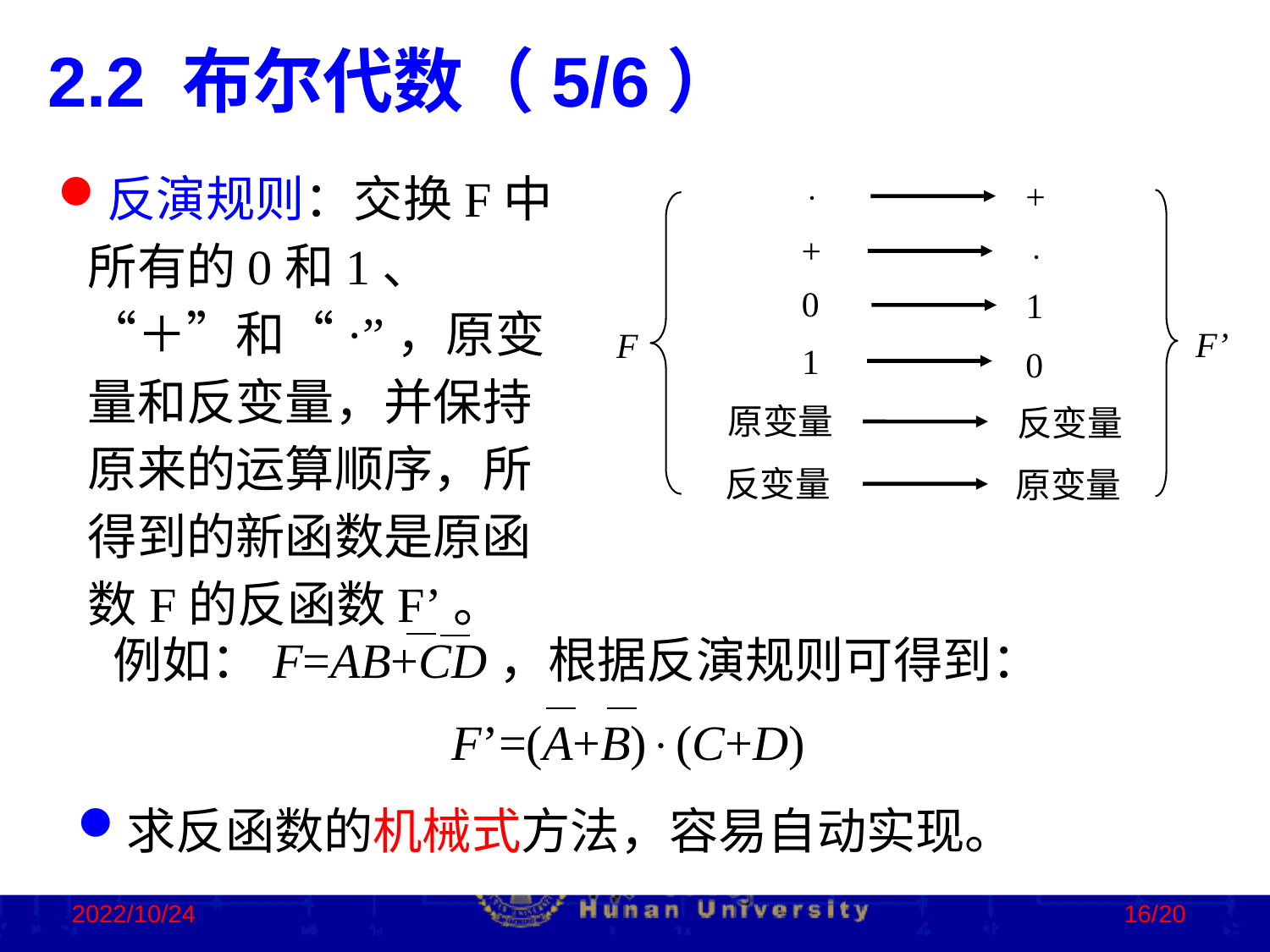

2.2 布尔代数（5/6）
反演规则：交换F中所有的0和1、“＋”和“·”，原变量和反变量，并保持原来的运算顺序，所得到的新函数是原函数F的反函数F’。
 ⋅
+

+
 ⋅

0
1

F’
F
1
0

原变量
反变量

反变量
原变量

    例如：F=AB+CD，根据反演规则可得到：
                           F’=(A+B)⋅(C+D)
求反函数的机械式方法，容易自动实现。
2022/10/24
16/20